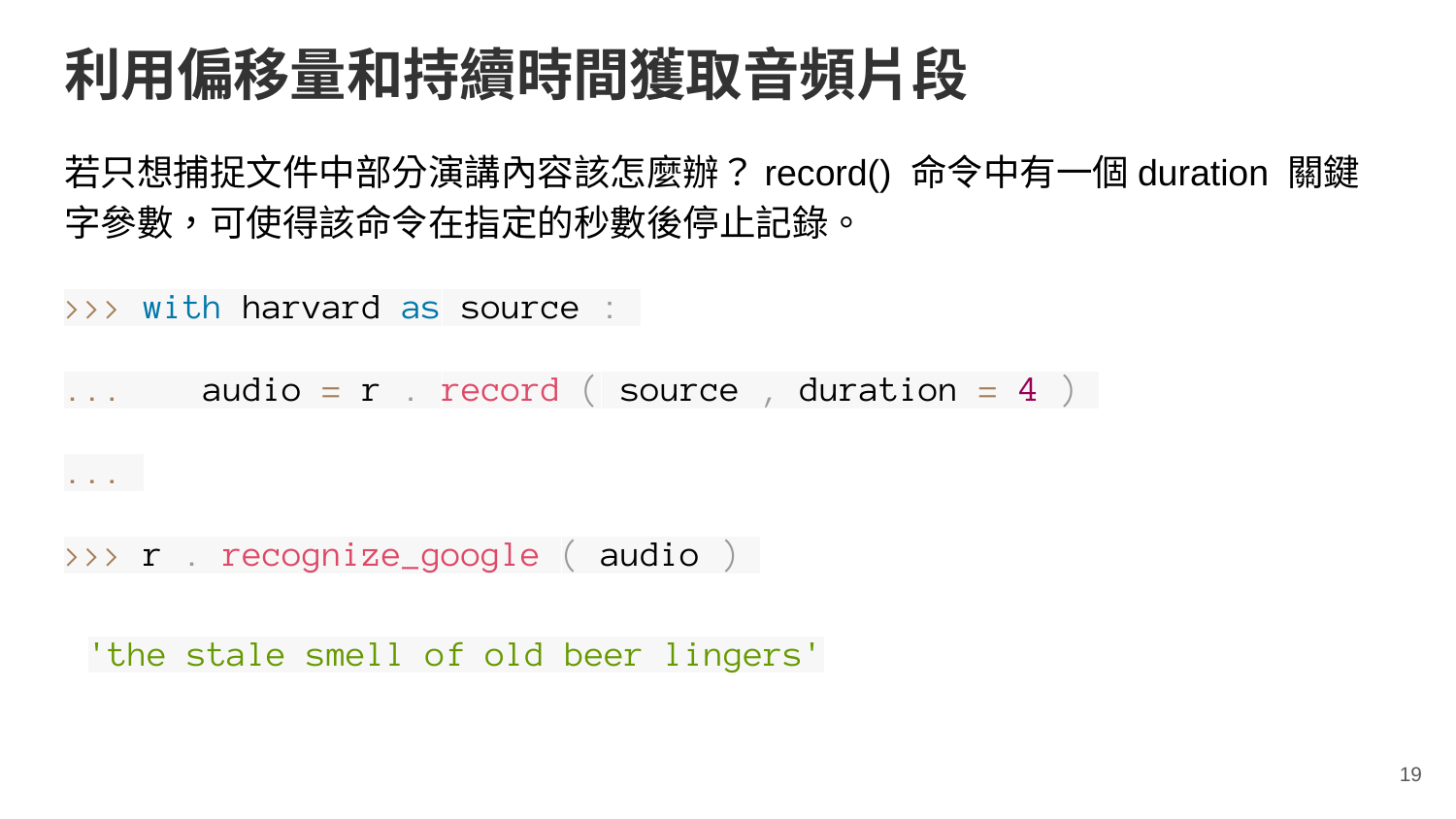

# 利用偏移量和持續時間獲取音頻片段
若只想捕捉文件中部分演講內容該怎麼辦？record() 命令中有一個duration 關鍵字參數，可使得該命令在指定的秒數後停止記錄。
>>> with harvard as source :
...    audio = r . record ( source , duration = 4 )
...
>>> r . recognize_google ( audio )
'the stale smell of old beer lingers'

19